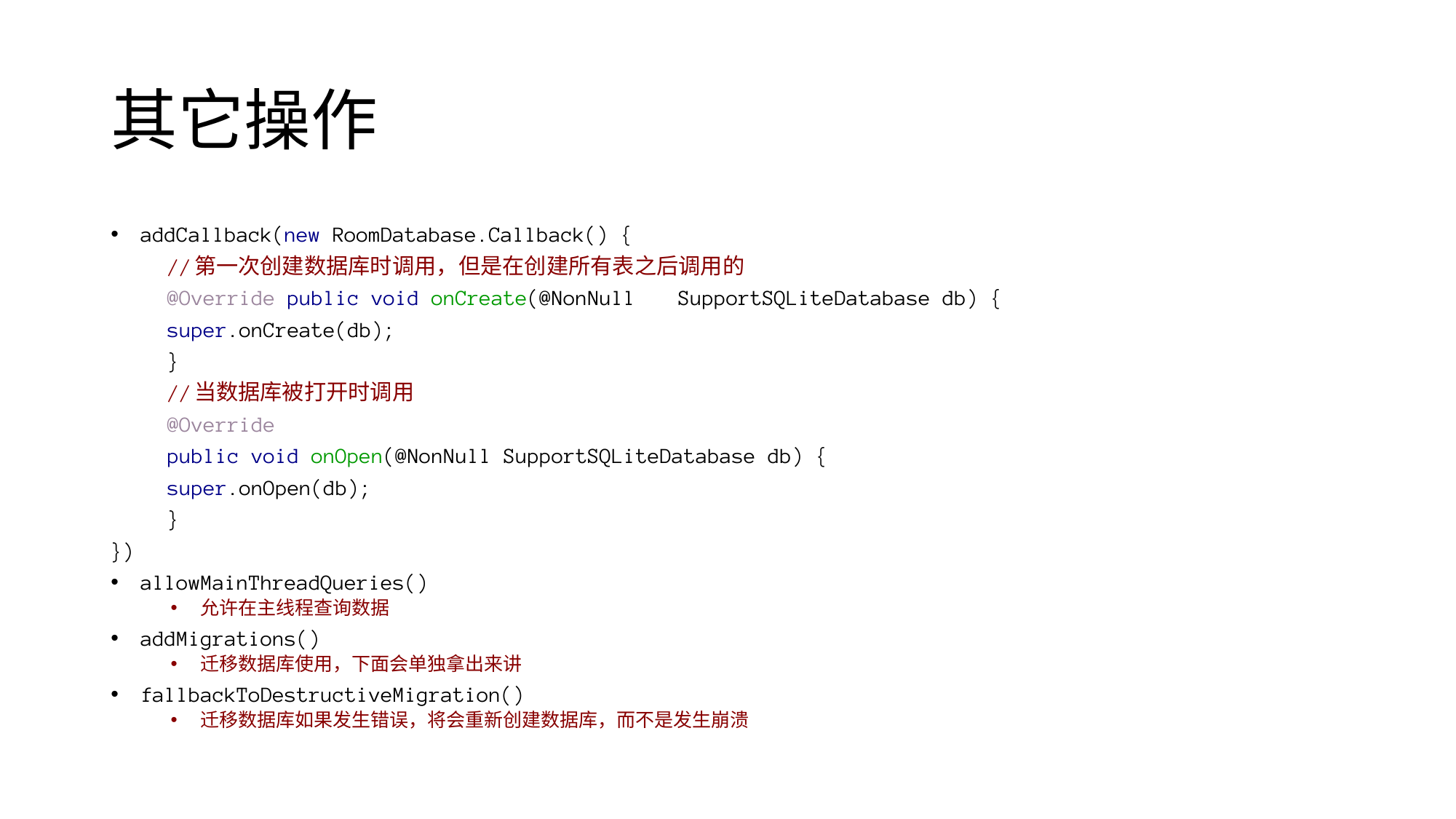

# 其它操作
addCallback(new RoomDatabase.Callback() {
	//第一次创建数据库时调用，但是在创建所有表之后调用的
	@Override public void onCreate(@NonNull 	SupportSQLiteDatabase db) {
		super.onCreate(db);
	}
	//当数据库被打开时调用
	@Override
	public void onOpen(@NonNull SupportSQLiteDatabase db) {
		super.onOpen(db);
	}
})
allowMainThreadQueries()
允许在主线程查询数据
addMigrations()
迁移数据库使用，下面会单独拿出来讲
fallbackToDestructiveMigration()
迁移数据库如果发生错误，将会重新创建数据库，而不是发生崩溃